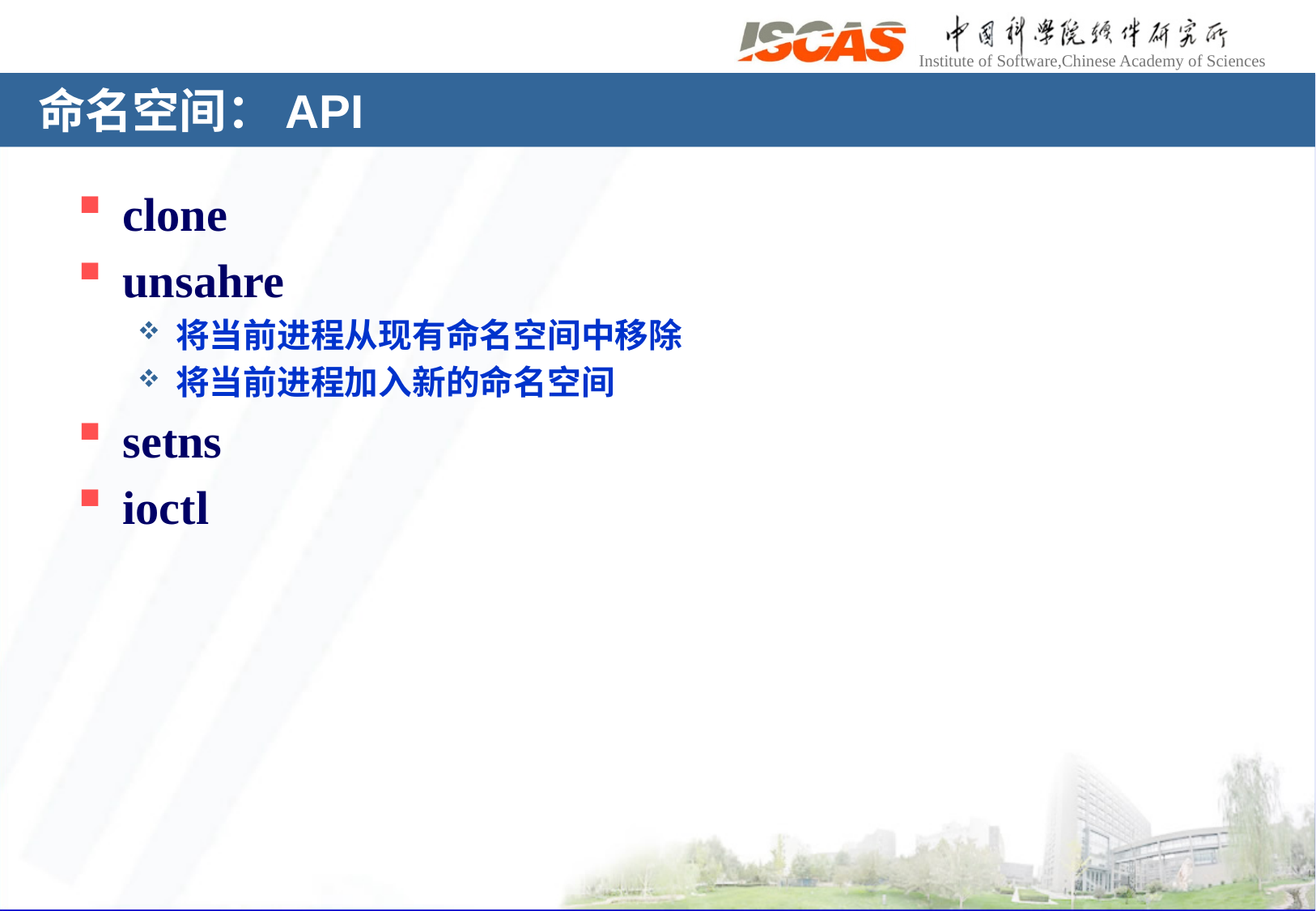

# 命名空间：API
clone
unsahre
将当前进程从现有命名空间中移除
将当前进程加入新的命名空间
setns
ioctl